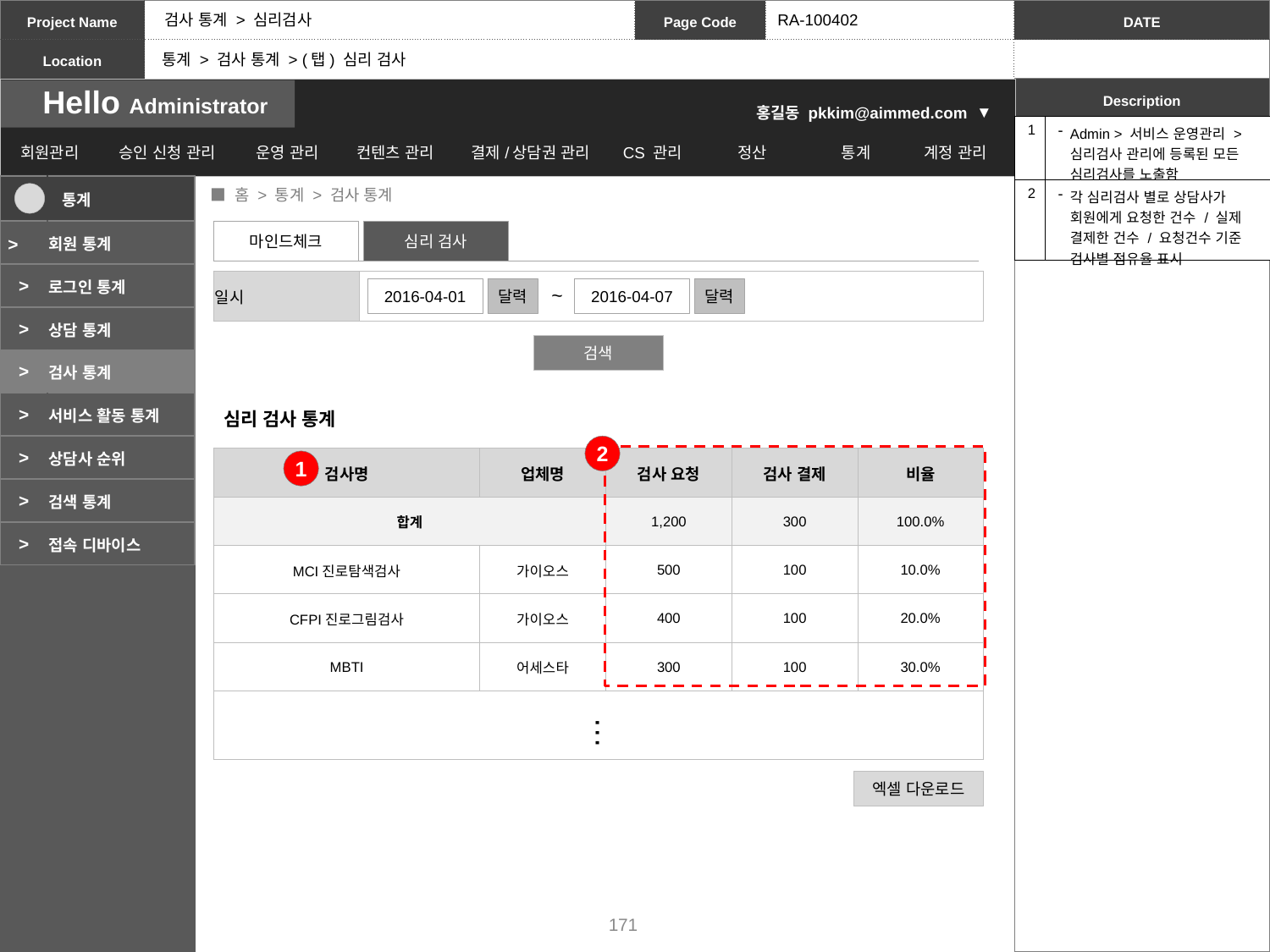

검사 통계 > 심리검사
RA-100402
통계 > 검사 통계 > (탭) 심리 검사
| 1 | Admin > 서비스 운영관리 > 심리검사 관리에 등록된 모든 심리검사를 노출함 |
| --- | --- |
| 2 | 각 심리검사 별로 상담사가 회원에게 요청한 건수 / 실제 결제한 건수 / 요청건수 기준 검사별 점유율 표시 |
   ■ 홈 > 통계 > 검사 통계

|  | 통계 |
| --- | --- |
| > | 회원 통계 |
| > | 로그인 통계 |
| > | 상담 통계 |
| > | 검사 통계 |
| > | 서비스 활동 통계 |
| > | 상담사 순위 |
| > | 검색 통계 |
| > | 접속 디바이스 |

마인드체크
심리 검사
| 일시 |  |
| --- | --- |
~
2016-04-01
달력
2016-04-07
달력
검색
심리 검사 통계
2

| 검사명 | 업체명 | 검사 요청 | 검사 결제 | 비율 |
| --- | --- | --- | --- | --- |
| 합계 |  | 1,200 | 300 | 100.0% |
| MCI진로탐색검사 | 가이오스 | 500 | 100 | 10.0% |
| CFPI진로그림검사 | 가이오스 | 400 | 100 | 20.0% |
| MBTI | 어세스타 | 300 | 100 | 30.0% |
|  |  |  |  |  |
1
…
엑셀 다운로드
171